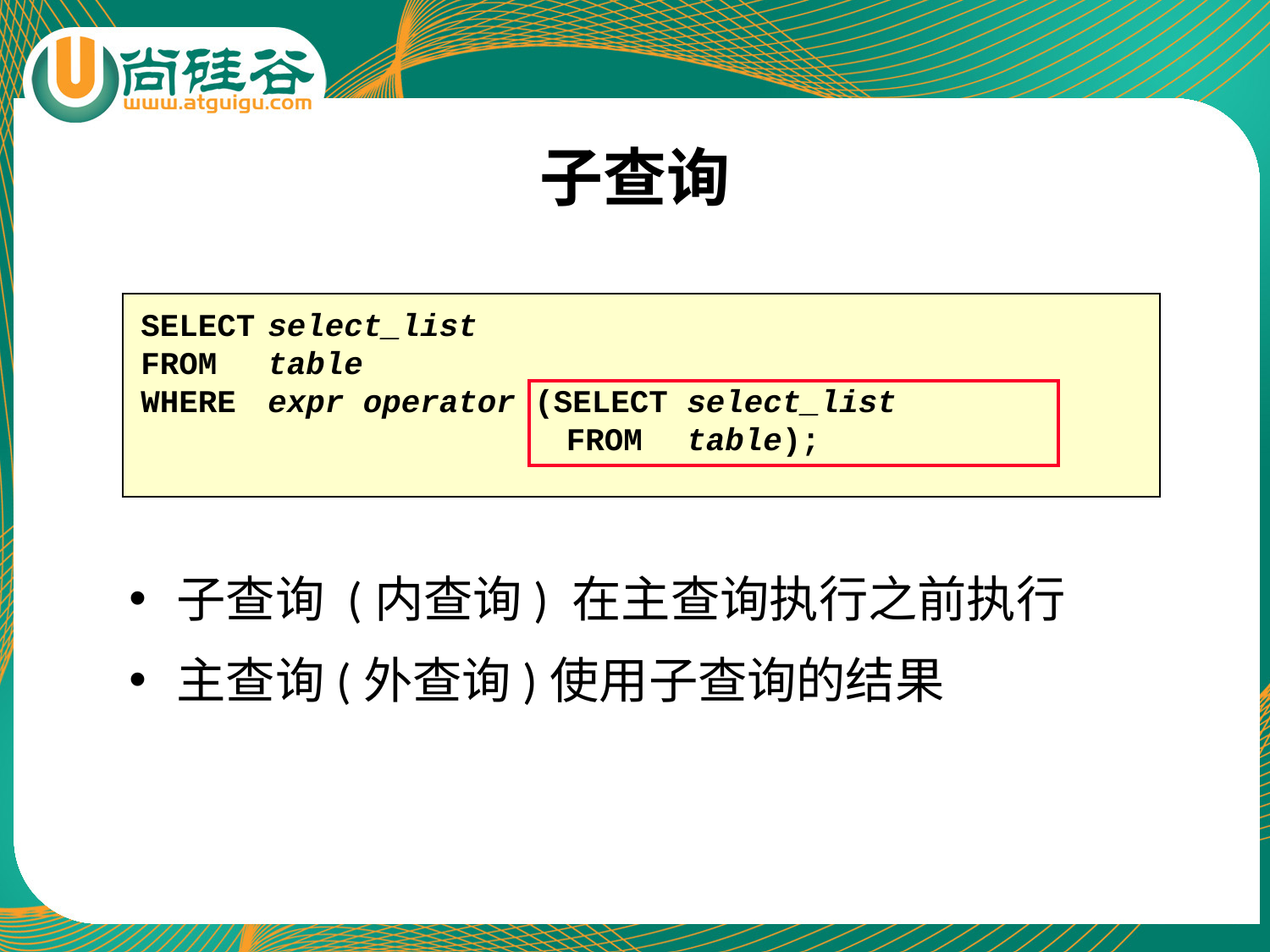

# 子查询
SELECT	select_list
FROM	table
WHERE	expr operator (SELECT select_list
		         FROM	  table);

子查询 (内查询) 在主查询执行之前执行
主查询(外查询)使用子查询的结果